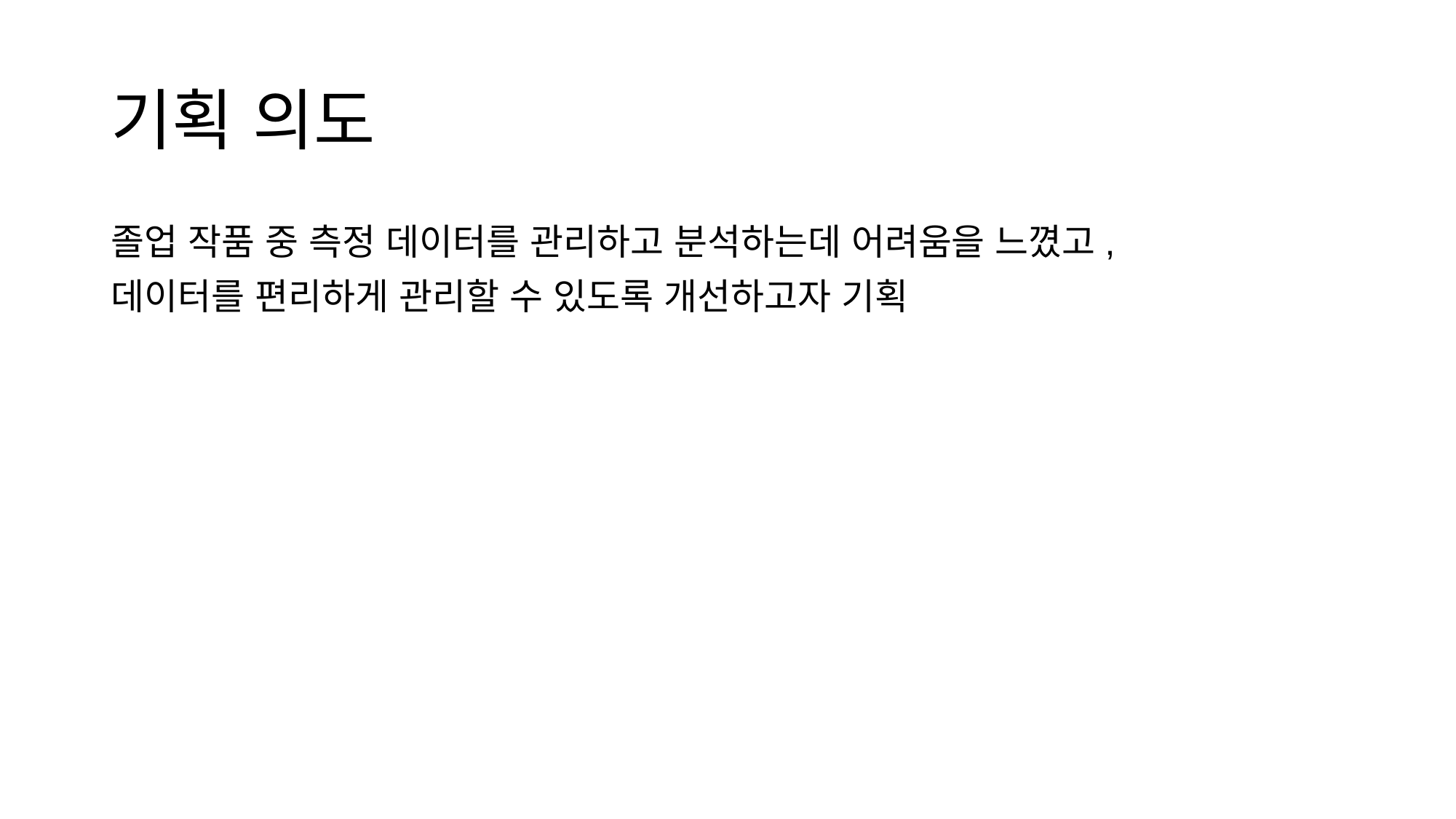

# 기획 의도
졸업 작품 중 측정 데이터를 관리하고 분석하는데 어려움을 느꼈고,
데이터를 편리하게 관리할 수 있도록 개선하고자 기획